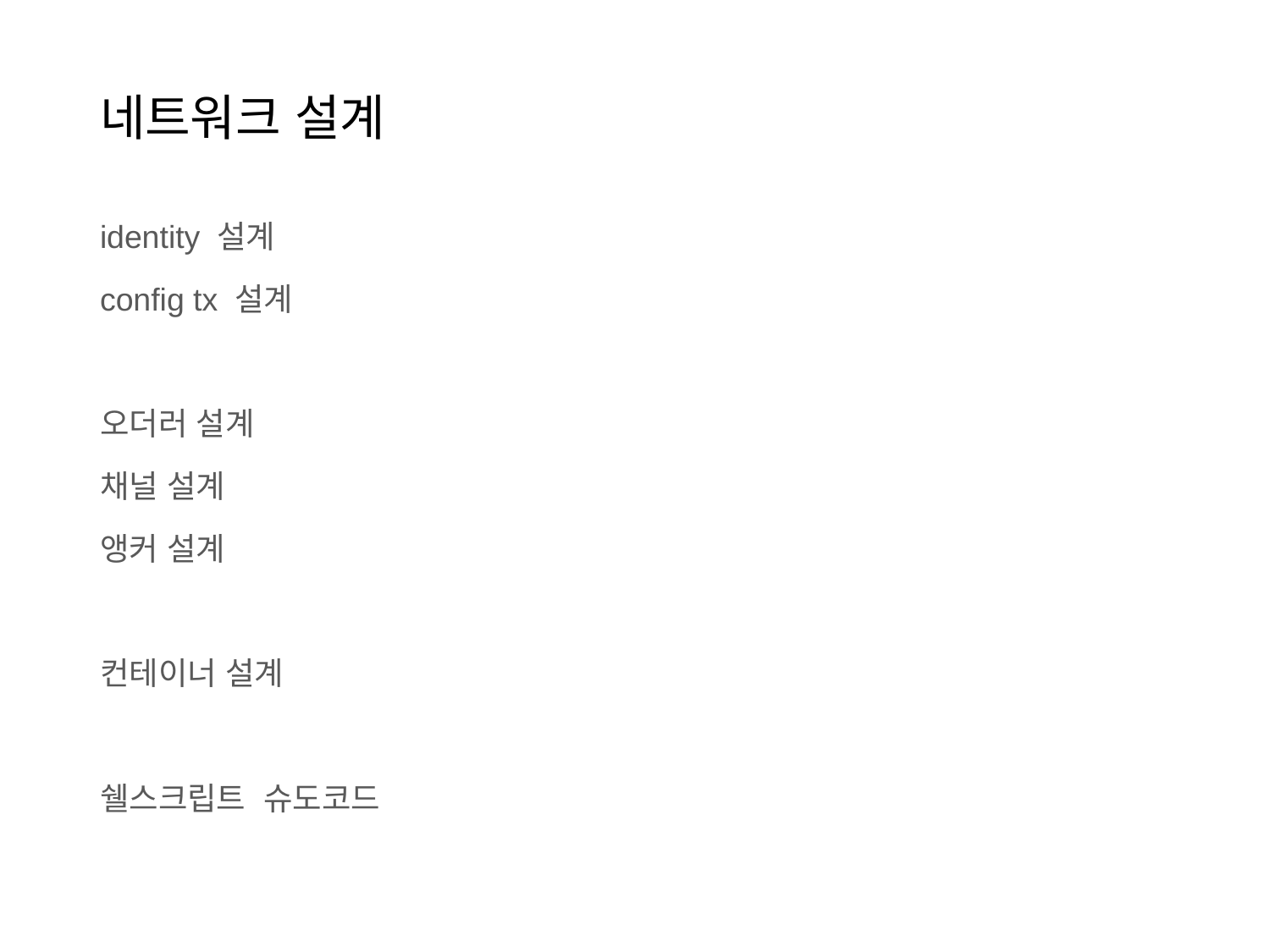

# 네트워크 설계
identity 설계
config tx 설계

오더러 설계
채널 설계
앵커 설계

컨테이너 설계

쉘스크립트  슈도코드